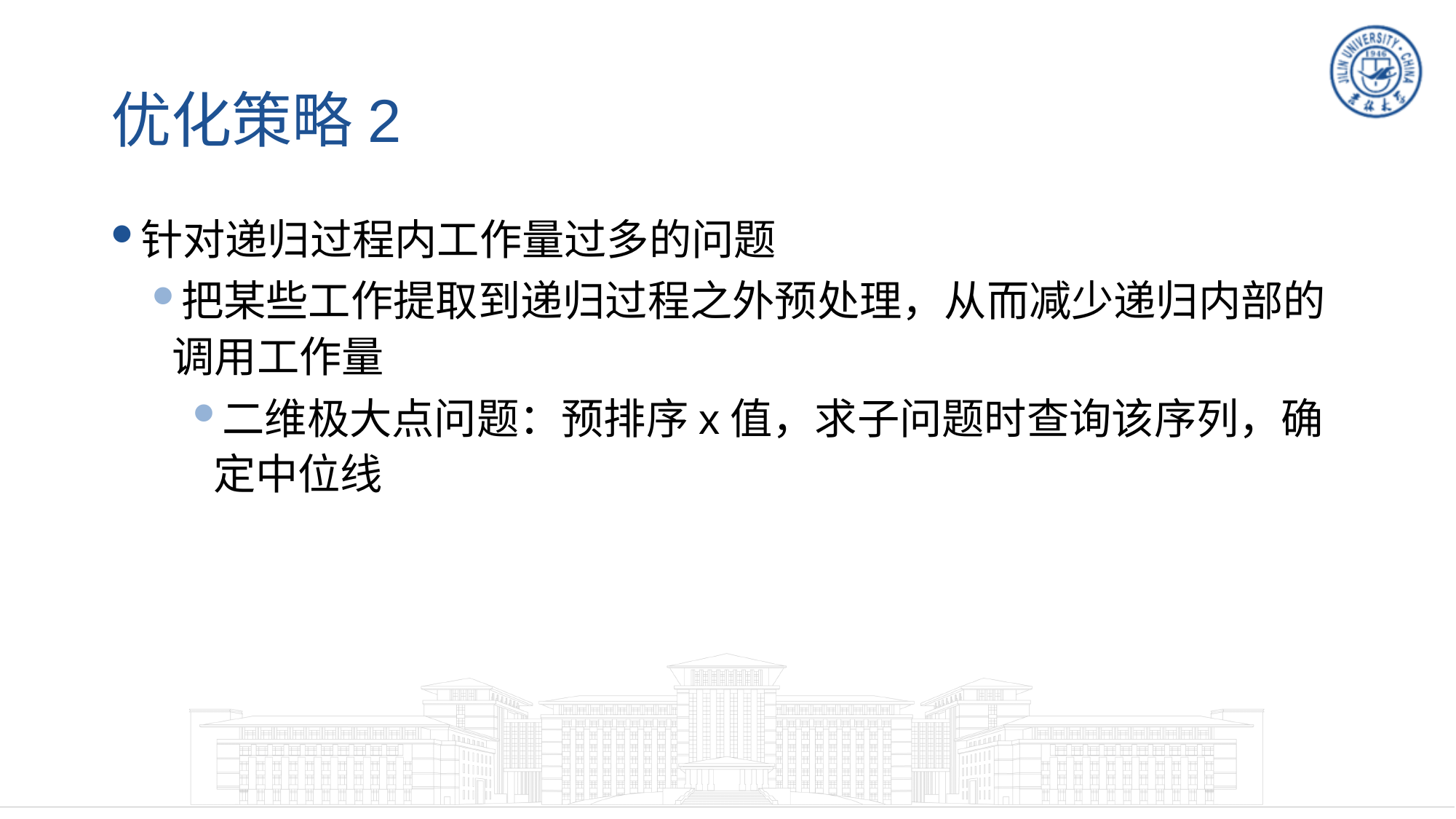

# 优化策略2
针对递归过程内工作量过多的问题
把某些工作提取到递归过程之外预处理，从而减少递归内部的调用工作量
二维极大点问题：预排序x值，求子问题时查询该序列，确定中位线
58